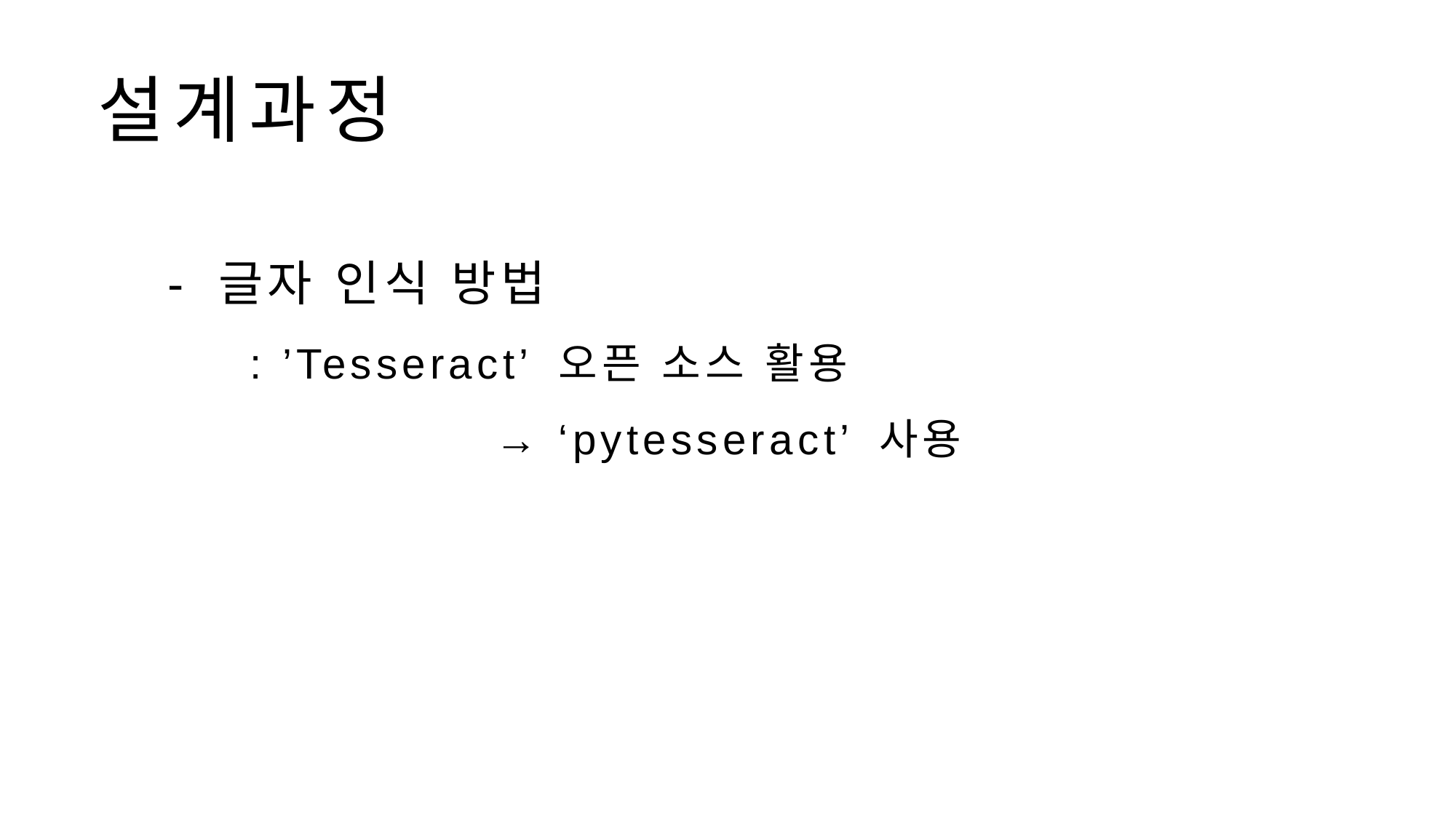

설계과정
- 글자 인식 방법
     : ’Tesseract’ 오픈 소스 활용
	 		→ ‘pytesseract’ 사용